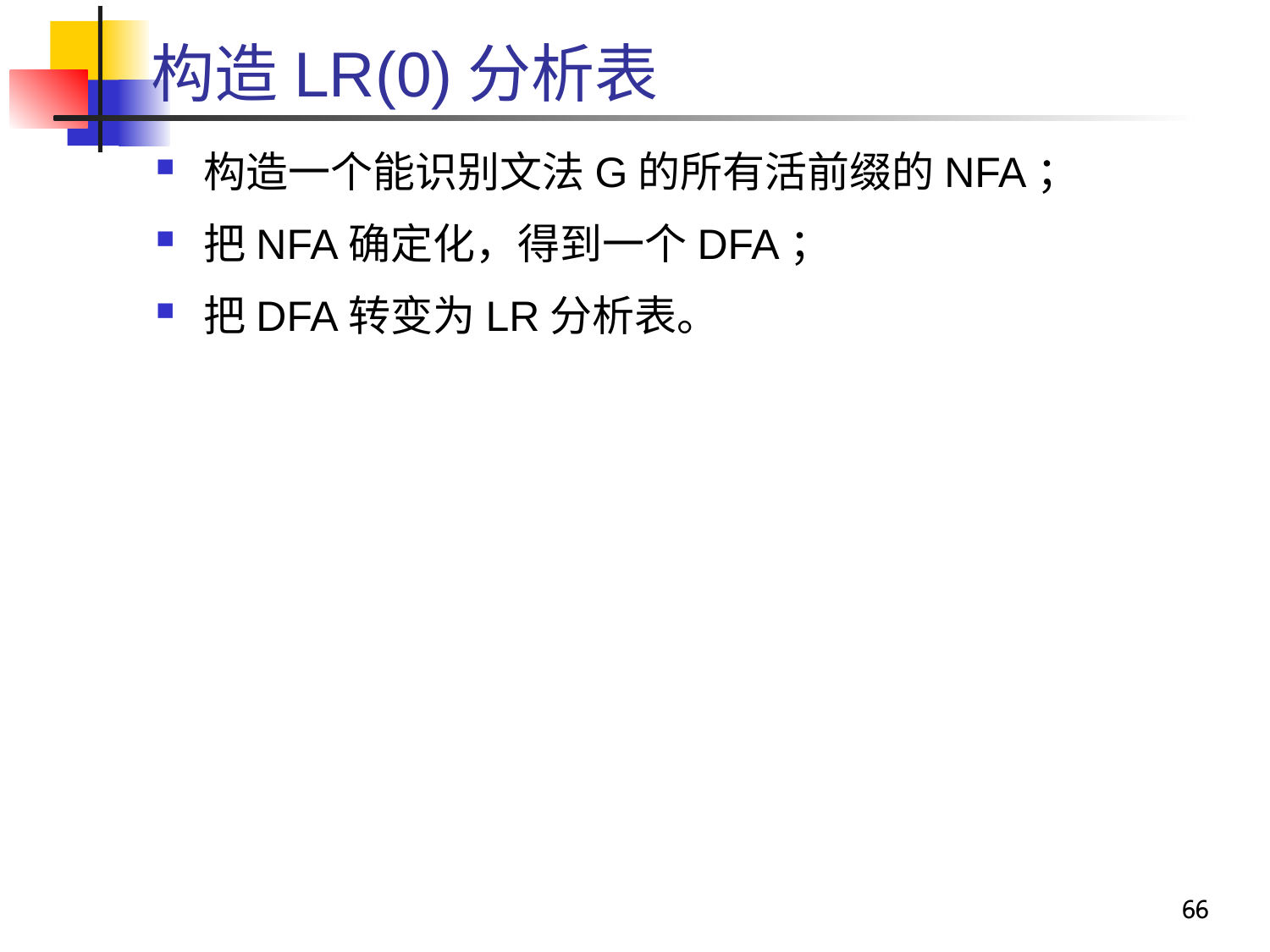

# 构造LR(0)分析表
构造一个能识别文法G的所有活前缀的NFA；
把NFA确定化，得到一个DFA；
把DFA转变为LR分析表。

66